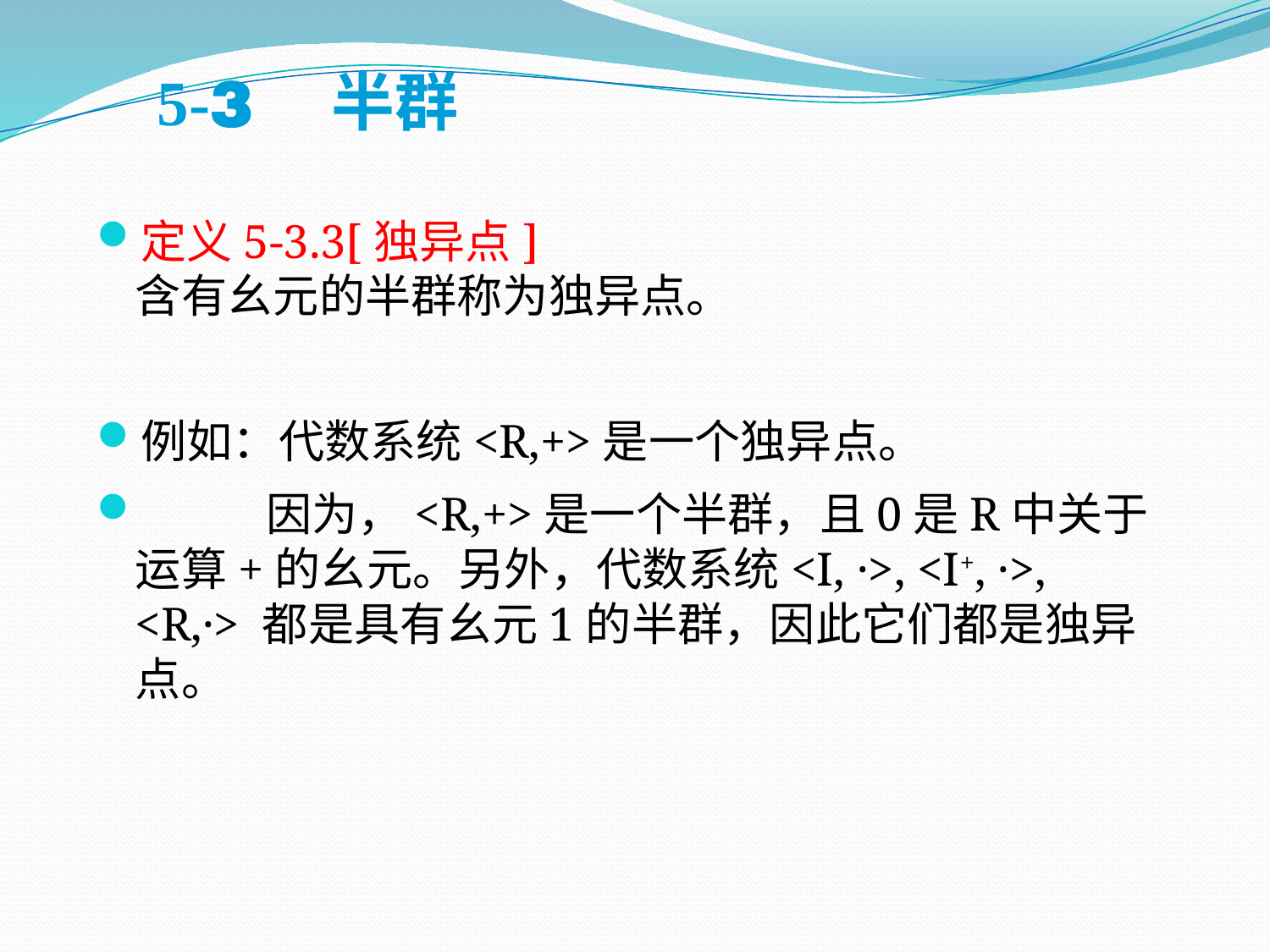

5-3　半群
定义5-3.3[独异点]
含有幺元的半群称为独异点。

例如：代数系统<R,+>是一个独异点。
           因为，<R,+>是一个半群，且0是R中关于运算+的幺元。另外，代数系统<I, ·>, <I+, ·>, <R,·> 都是具有幺元1的半群，因此它们都是独异点。